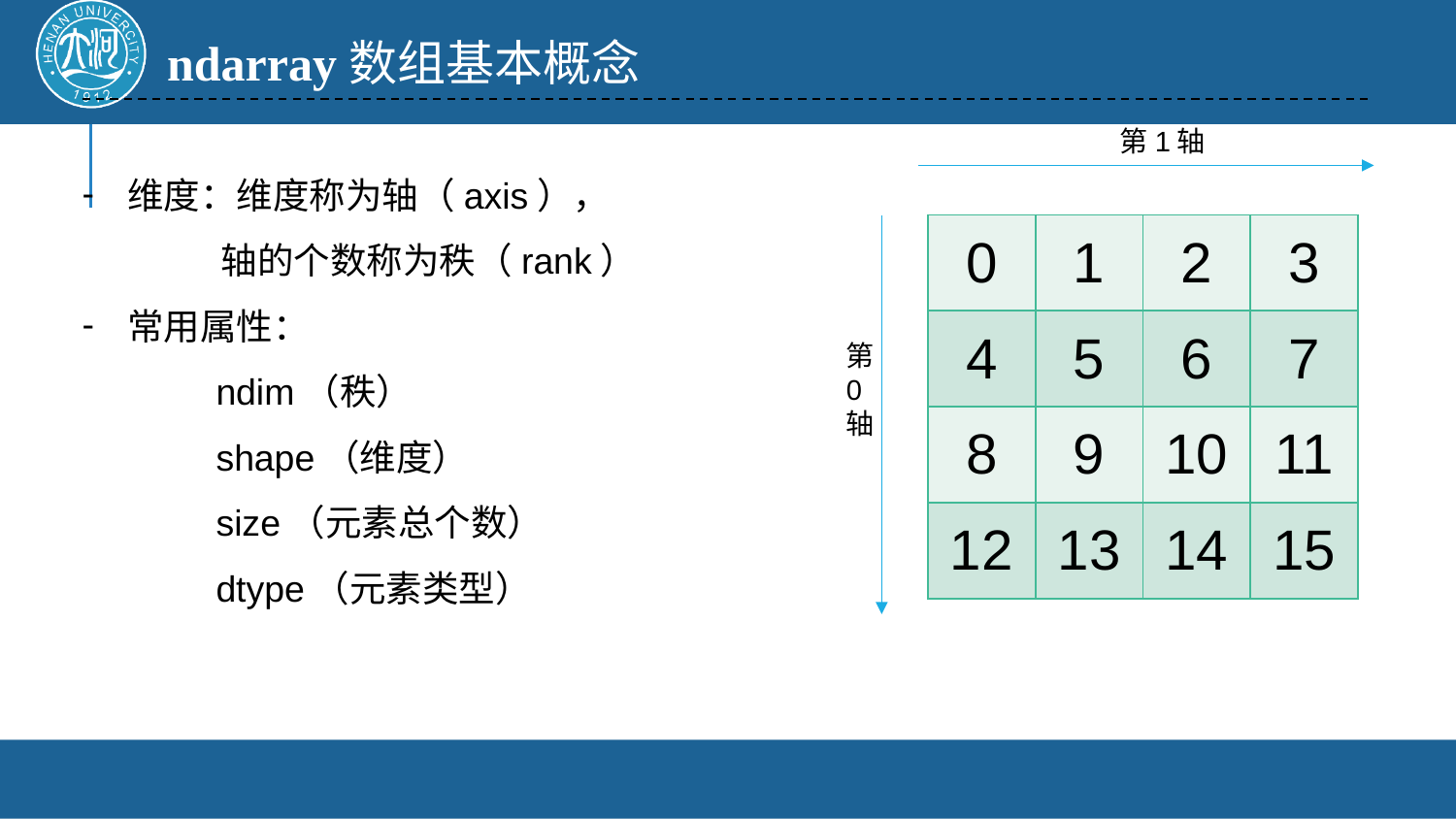

ndarray数组基本概念
第1轴
维度：维度称为轴（axis），
       轴的个数称为秩（rank）
常用属性：
      ndim（秩）
      shape（维度）
      size（元素总个数）
      dtype（元素类型）

| 0 | 1 | 2 | 3 |
| --- | --- | --- | --- |
| 4 | 5 | 6 | 7 |
| 8 | 9 | 10 | 11 |
| 12 | 13 | 14 | 15 |
第0轴